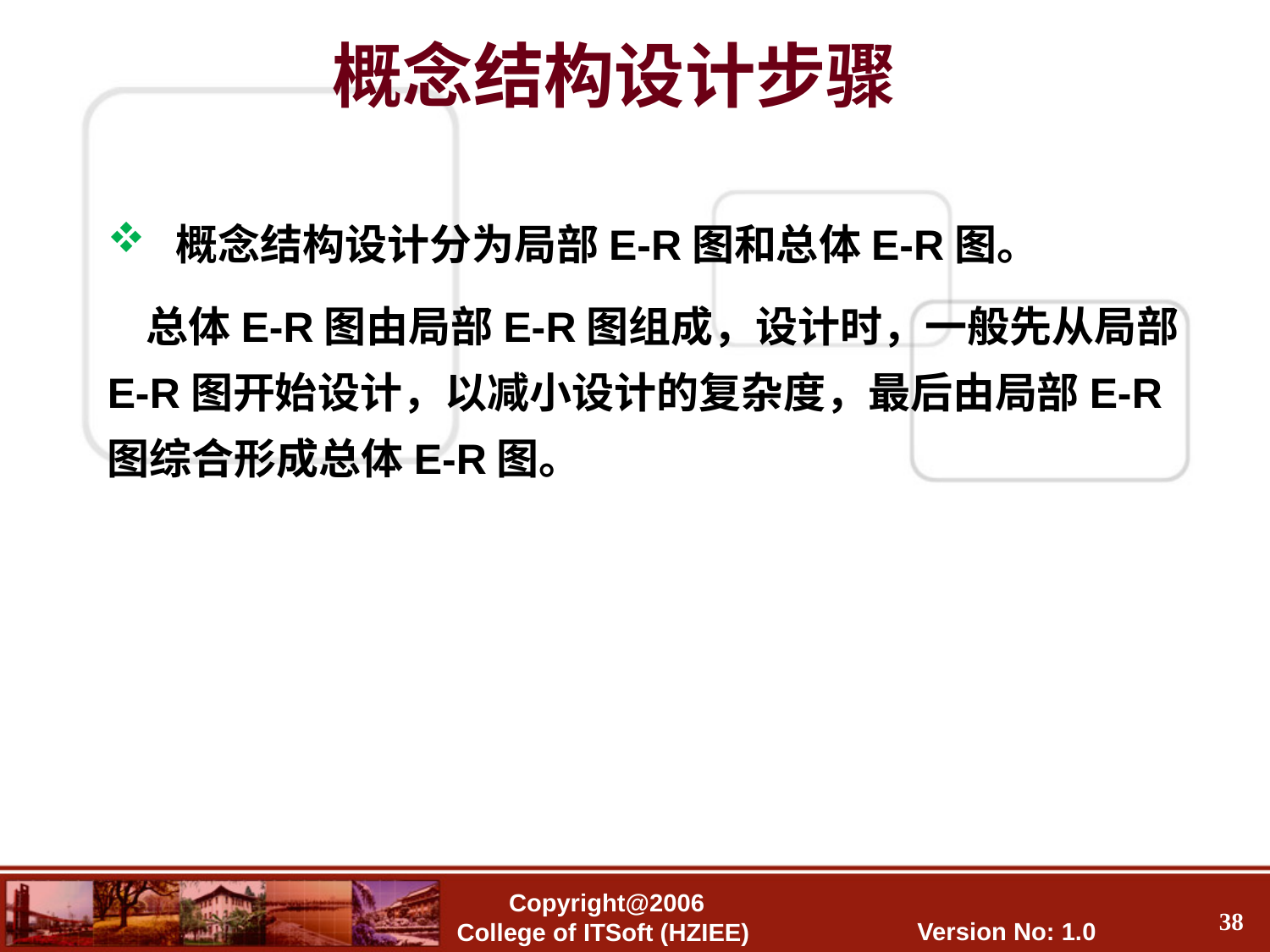

概念结构设计步骤
  概念结构设计分为局部E-R图和总体E-R图。
   总体E-R图由局部E-R图组成，设计时，一般先从局部E-R图开始设计，以减小设计的复杂度，最后由局部E-R图综合形成总体E-R图。